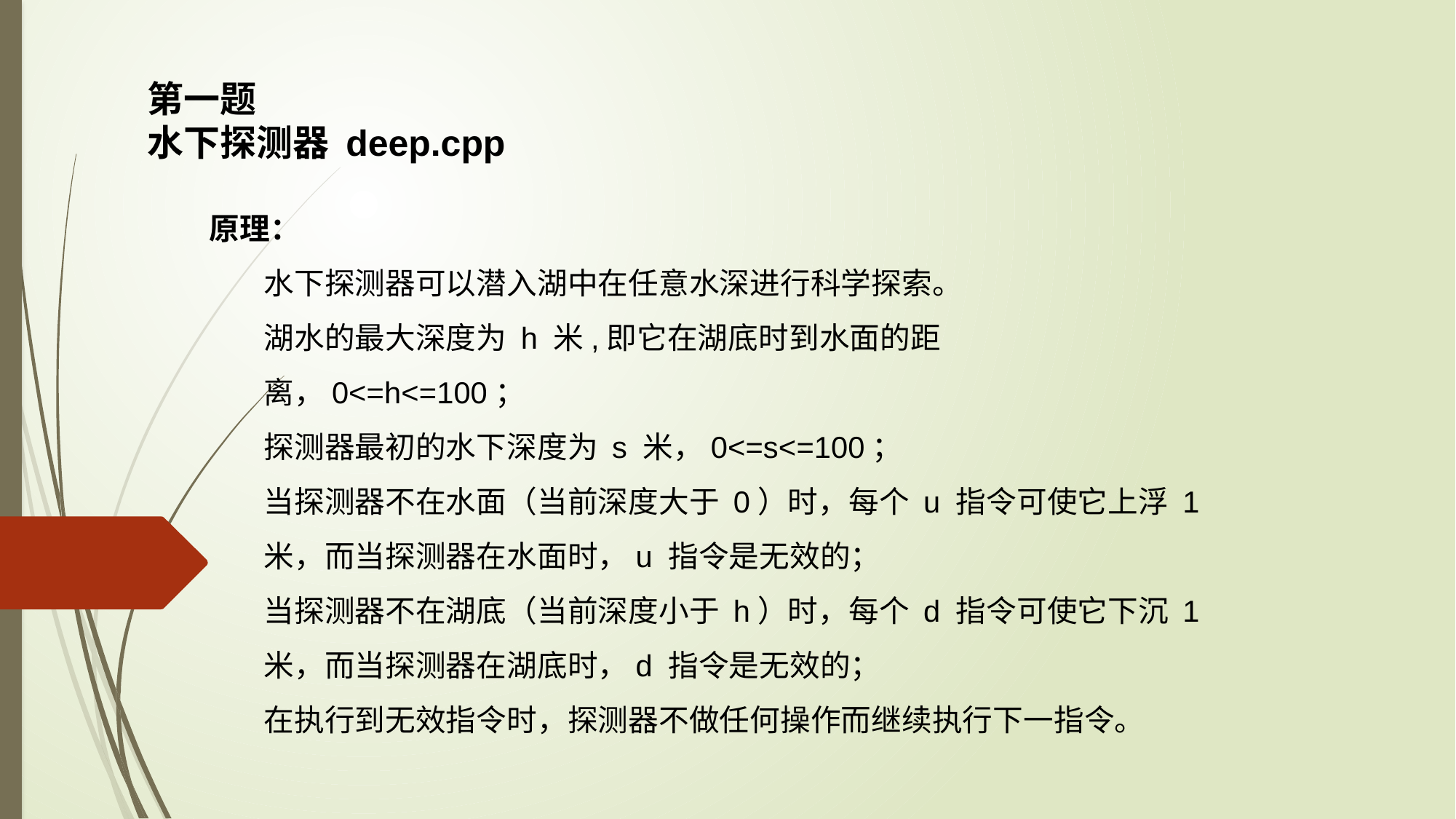

第一题
水下探测器 deep.cpp
原理：
水下探测器可以潜入湖中在任意水深进行科学探索。
湖水的最大深度为 h 米,即它在湖底时到水面的距离，0<=h<=100；
探测器最初的水下深度为 s 米，0<=s<=100；
当探测器不在水面（当前深度大于 0）时，每个 u 指令可使它上浮 1 米，而当探测器在水面时，u 指令是无效的；
当探测器不在湖底（当前深度小于 h）时，每个 d 指令可使它下沉 1 米，而当探测器在湖底时，d 指令是无效的；
在执行到无效指令时，探测器不做任何操作而继续执行下一指令。